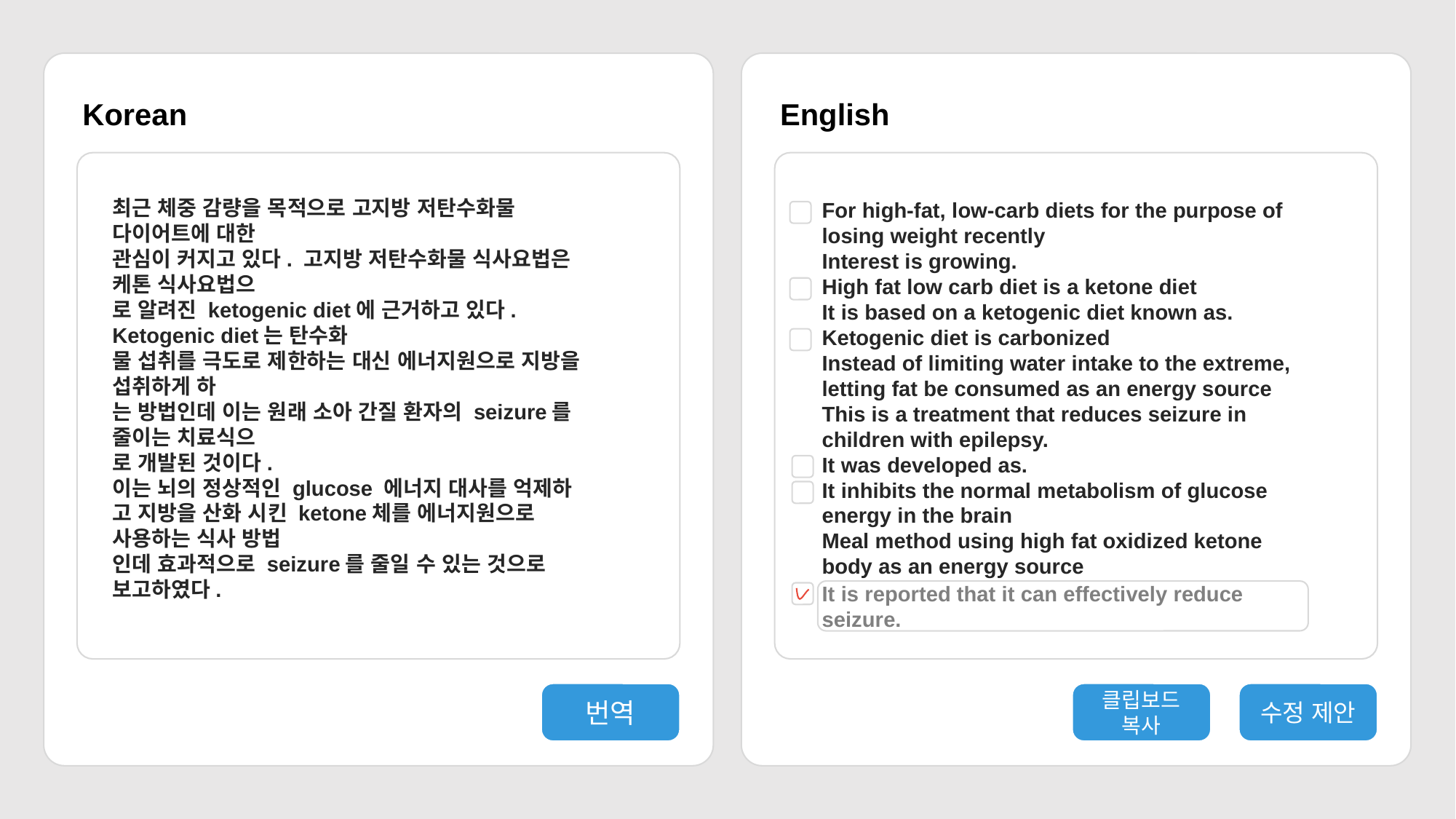

Korean
English

최근 체중 감량을 목적으로 고지방 저탄수화물 다이어트에 대한
관심이 커지고 있다. 고지방 저탄수화물 식사요법은 케톤 식사요법으
로 알려진 ketogenic diet에 근거하고 있다. Ketogenic diet는 탄수화
물 섭취를 극도로 제한하는 대신 에너지원으로 지방을 섭취하게 하
는 방법인데 이는 원래 소아 간질 환자의 seizure를 줄이는 치료식으
로 개발된 것이다.
이는 뇌의 정상적인 glucose 에너지 대사를 억제하
고 지방을 산화 시킨 ketone체를 에너지원으로 사용하는 식사 방법
인데 효과적으로 seizure를 줄일 수 있는 것으로 보고하였다.
For high-fat, low-carb diets for the purpose of losing weight recently
Interest is growing.
High fat low carb diet is a ketone diet
It is based on a ketogenic diet known as. Ketogenic diet is carbonized
Instead of limiting water intake to the extreme, letting fat be consumed as an energy source
This is a treatment that reduces seizure in children with epilepsy.
It was developed as.
It inhibits the normal metabolism of glucose energy in the brain
Meal method using high fat oxidized ketone body as an energy source

It is reported that it can effectively reduce seizure.

번역
클립보드 복사
수정 제안